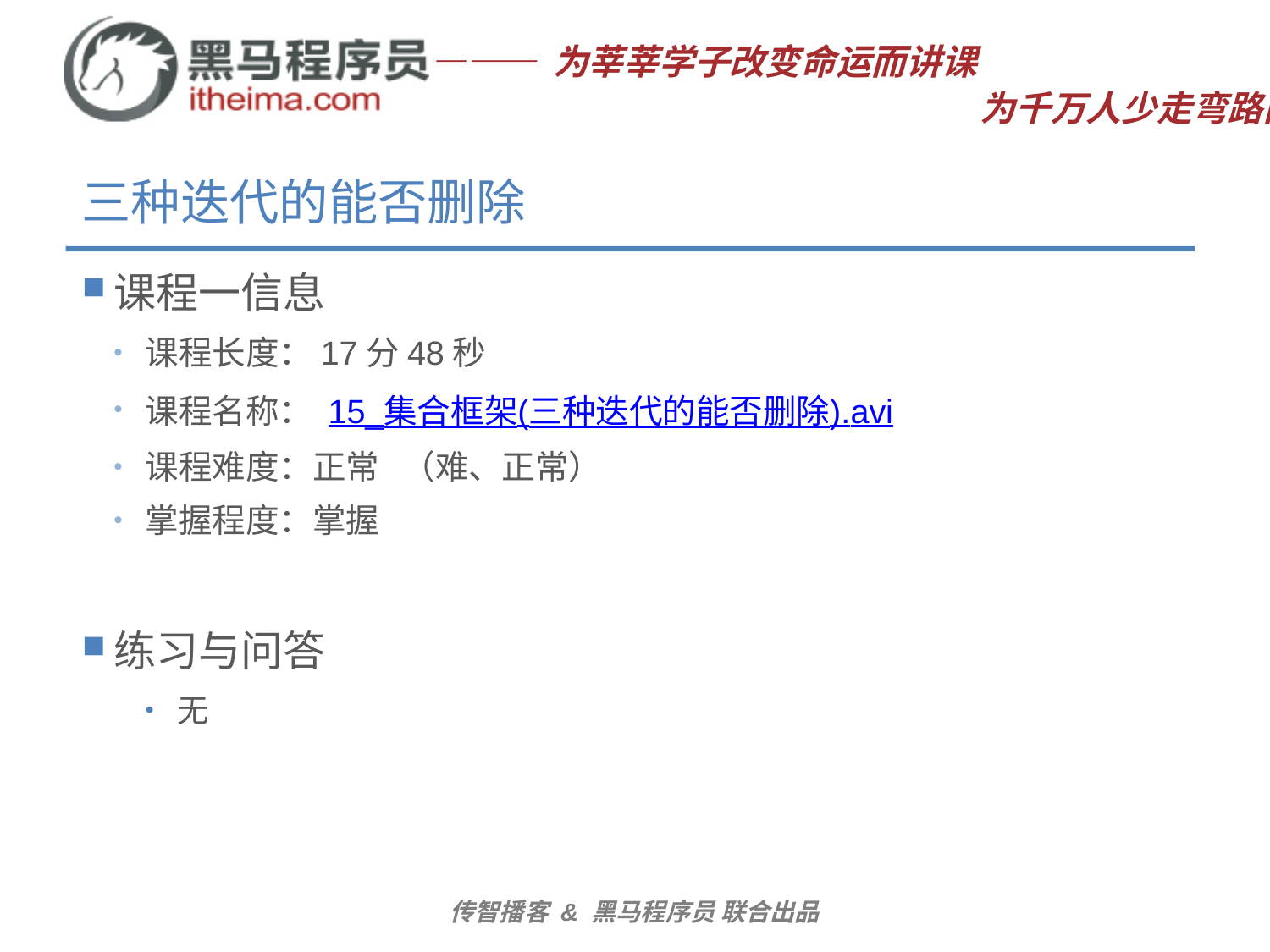

# 三种迭代的能否删除
课程一信息
课程长度：17分48秒
课程名称： 15_集合框架(三种迭代的能否删除).avi
课程难度：正常   （难、正常）
掌握程度：掌握

练习与问答
无